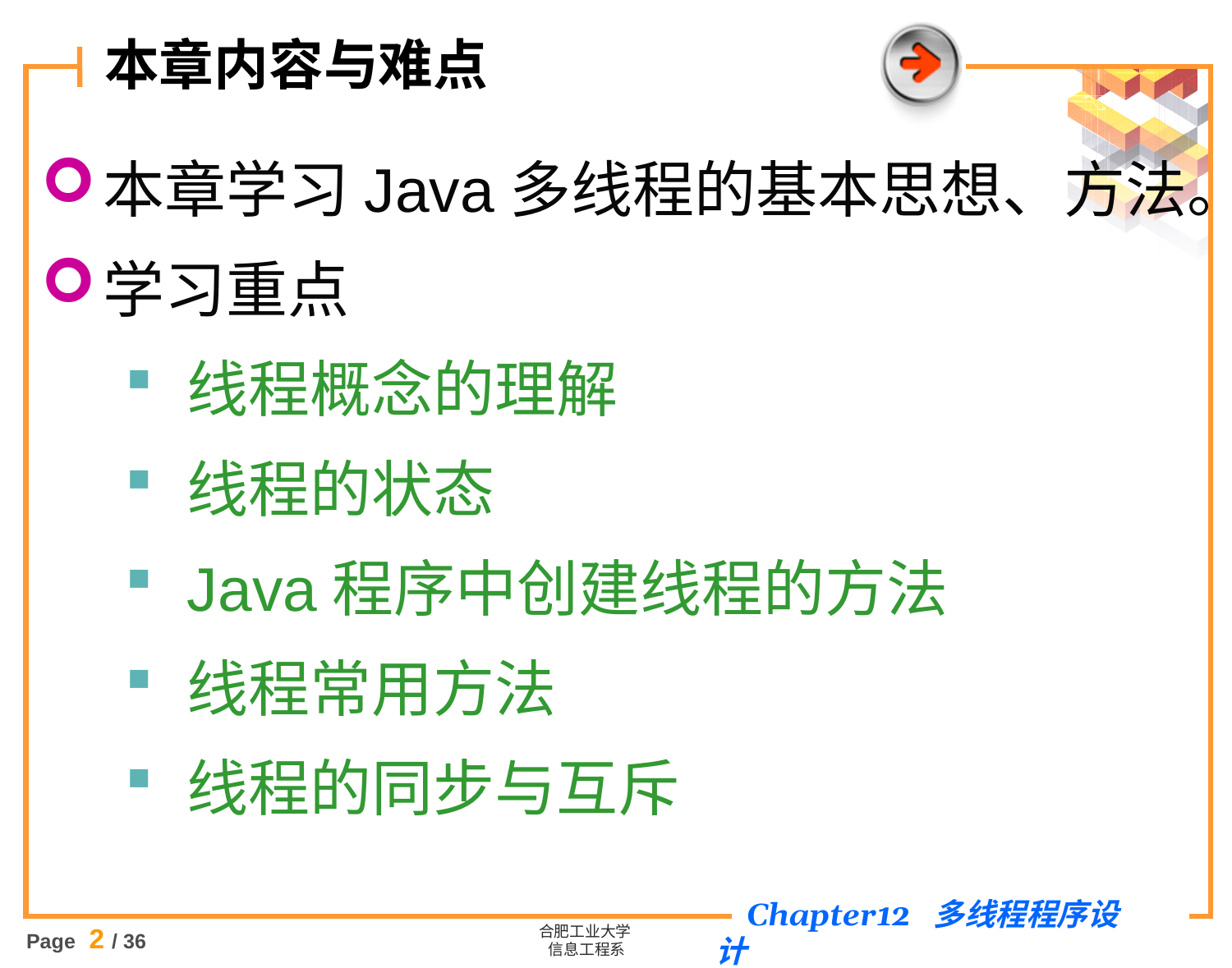

# 本章内容与难点
本章学习Java多线程的基本思想、方法。
学习重点
线程概念的理解
线程的状态
Java程序中创建线程的方法
线程常用方法
线程的同步与互斥